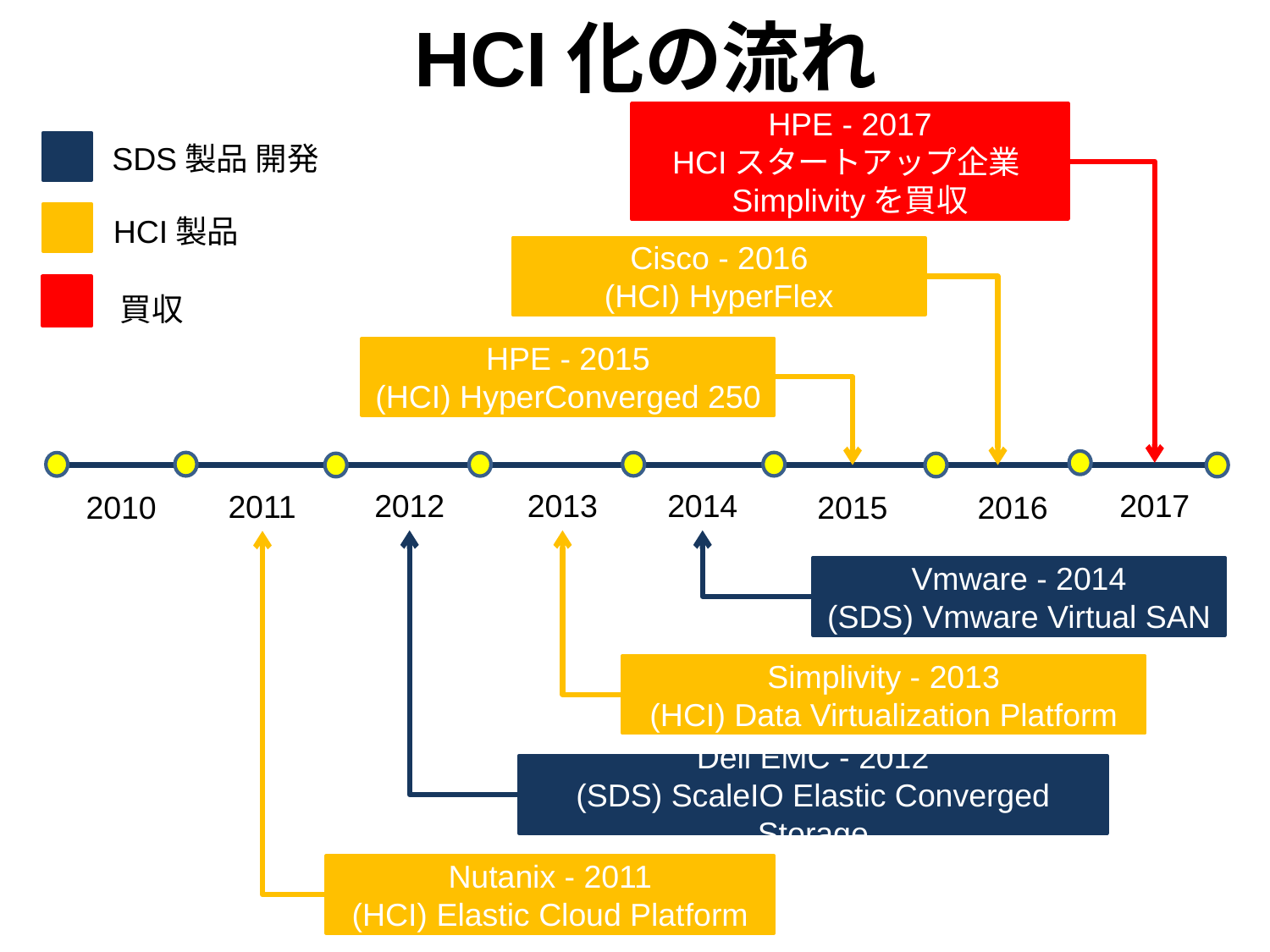

# HCI化の流れ
HPE - 2017
HCIスタートアップ企業Simplivityを買収

SDS製品 開発

HCI製品
Cisco - 2016
(HCI) HyperFlex

買収
HPE - 2015
(HCI) HyperConverged 250

2012
2013
2014
2017
2011
2010
2016
2015
Vmware - 2014
(SDS) Vmware Virtual SAN
Simplivity - 2013
(HCI) Data Virtualization Platform
Dell EMC - 2012
(SDS) ScaleIO Elastic Converged Storage
Nutanix - 2011
(HCI) Elastic Cloud Platform